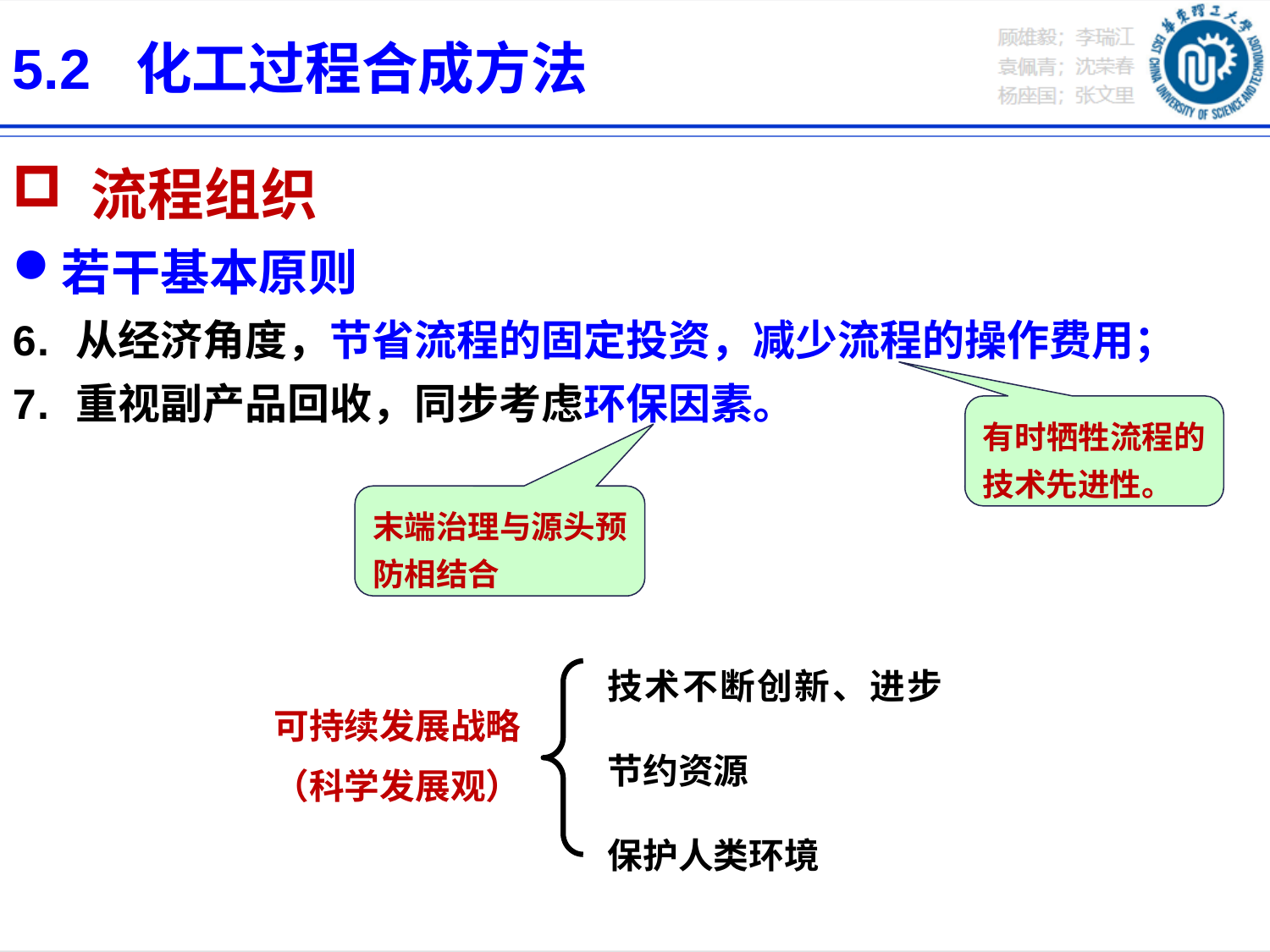

5.2  化工过程合成方法
 流程组织
若干基本原则
从经济角度，节省流程的固定投资，减少流程的操作费用；
重视副产品回收，同步考虑环保因素。

有时牺牲流程的技术先进性。
末端治理与源头预防相结合
技术不断创新、进步节约资源
保护人类环境

可持续发展战略
（科学发展观）